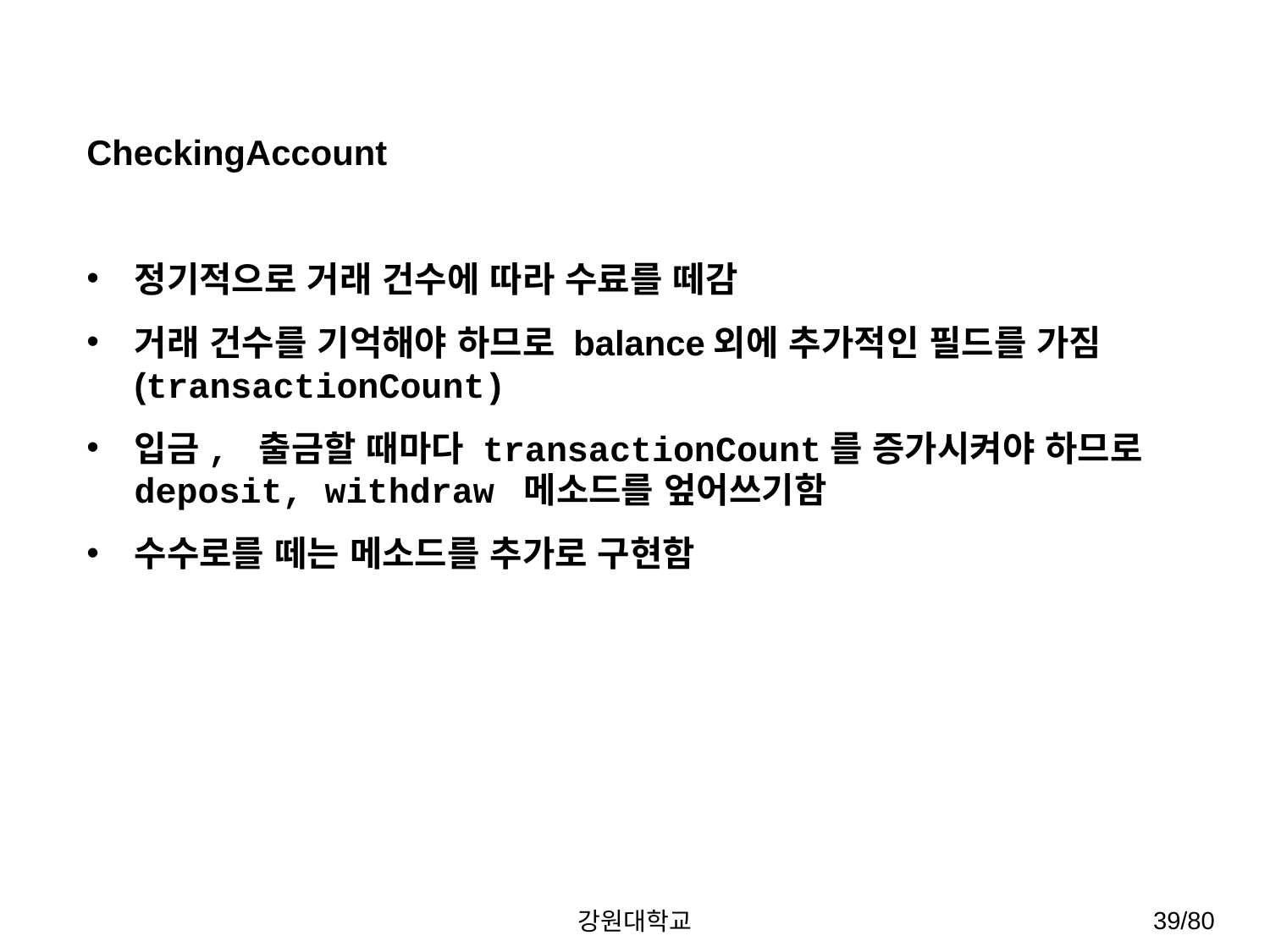

CheckingAccount

정기적으로 거래 건수에 따라 수료를 떼감
거래 건수를 기억해야 하므로 balance외에 추가적인 필드를 가짐(transactionCount)
입금, 출금할 때마다 transactionCount를 증가시켜야 하므로 deposit, withdraw 메소드를 엎어쓰기함
수수로를 떼는 메소드를 추가로 구현함
강원대학교